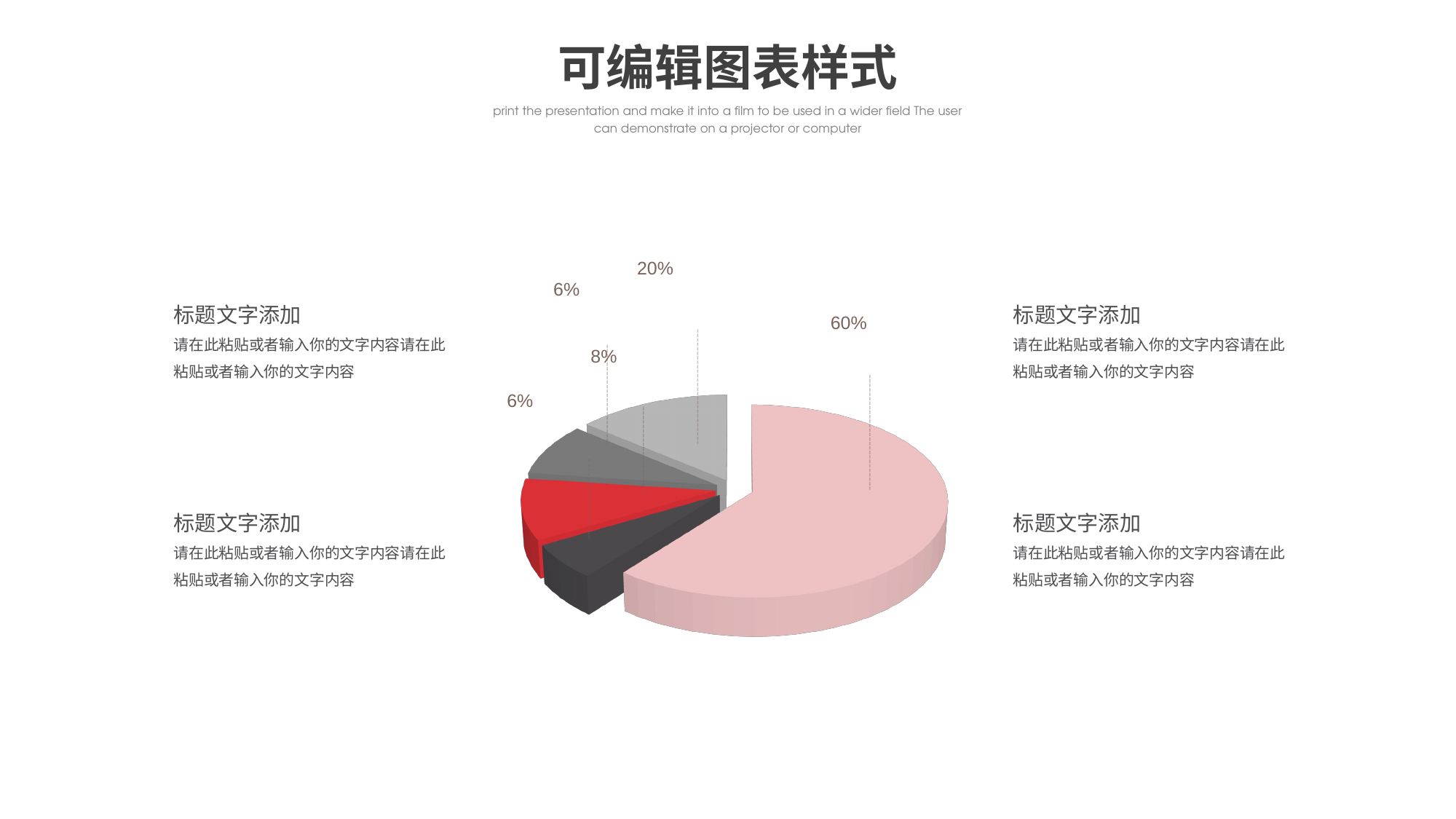

可编辑图表样式
print the presentation and make it into a film to be used in a wider field The user can demonstrate on a projector or computer
20%
6%
60%
8%

[unsupported chart]

6%
标题文字添加
标题文字添加
请在此粘贴或者输入你的文字内容请在此粘贴或者输入你的文字内容
请在此粘贴或者输入你的文字内容请在此粘贴或者输入你的文字内容
标题文字添加
标题文字添加
请在此粘贴或者输入你的文字内容请在此粘贴或者输入你的文字内容
请在此粘贴或者输入你的文字内容请在此粘贴或者输入你的文字内容